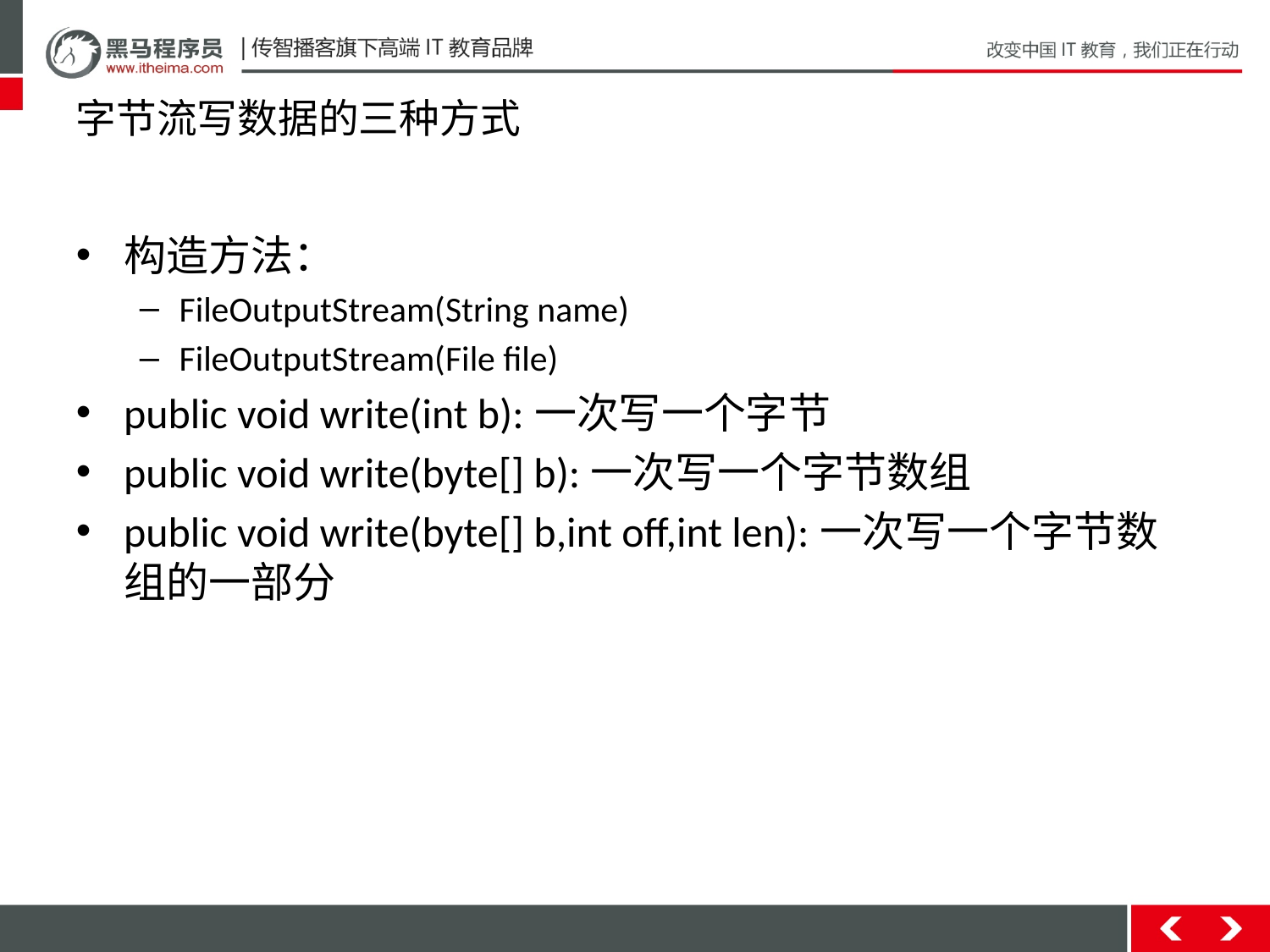

# 字节流写数据的三种方式
构造方法：
FileOutputStream(String name)
FileOutputStream(File file)
public void write(int b):一次写一个字节
public void write(byte[] b):一次写一个字节数组
public void write(byte[] b,int off,int len):一次写一个字节数组的一部分